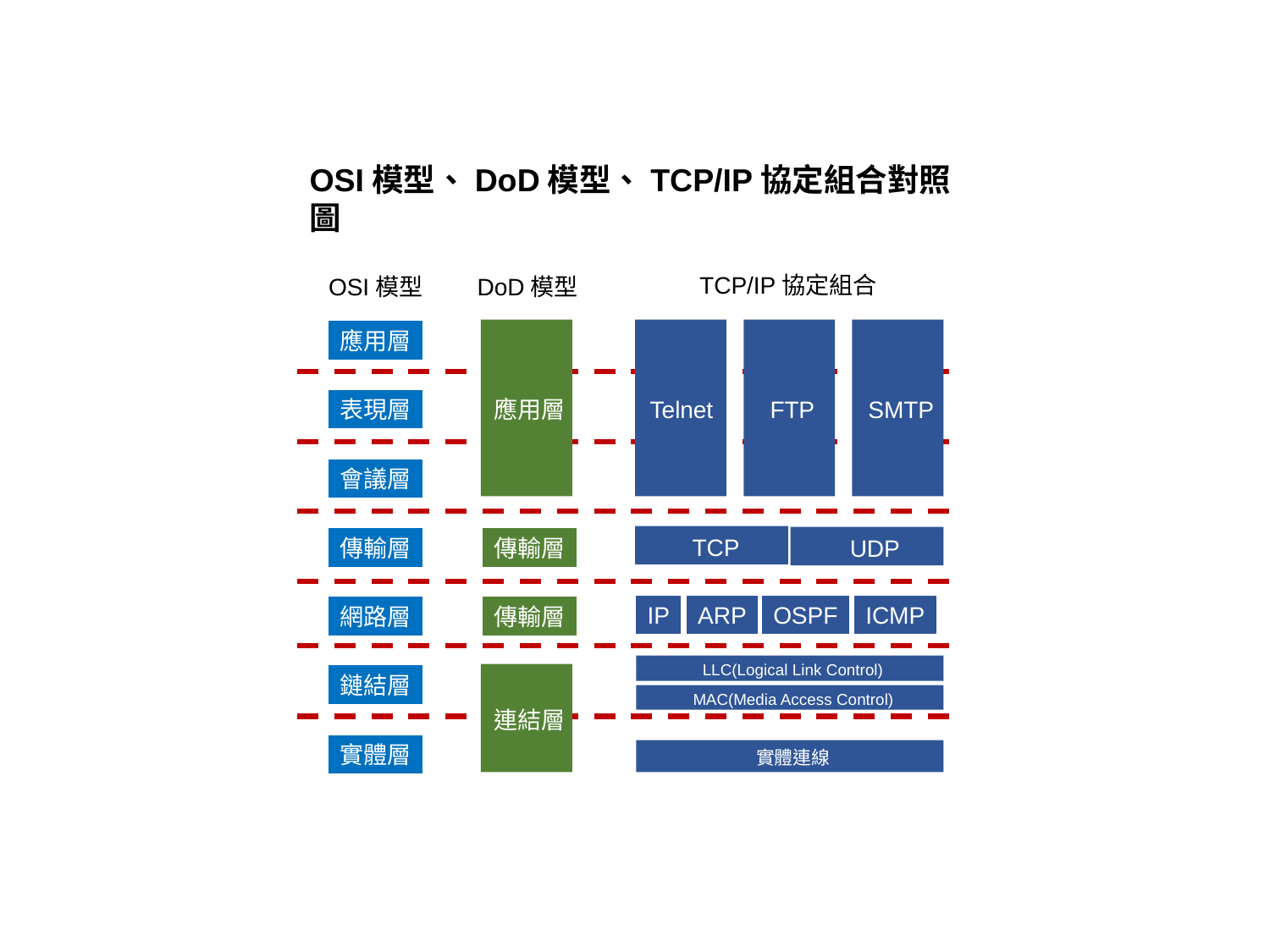

OSI模型、DoD模型、TCP/IP協定組合對照圖
TCP/IP協定組合
DoD模型
OSI模型
應用層

應用層

Telnet

FTP

SMTP
表現層
會議層

TCP
傳輸層
傳輸層

UDP
IP
ARP
OSPF
ICMP
網路層
傳輸層
LLC(Logical Link Control)

鏈結層

連結層
MAC(Media Access Control)

實體層

實體連線